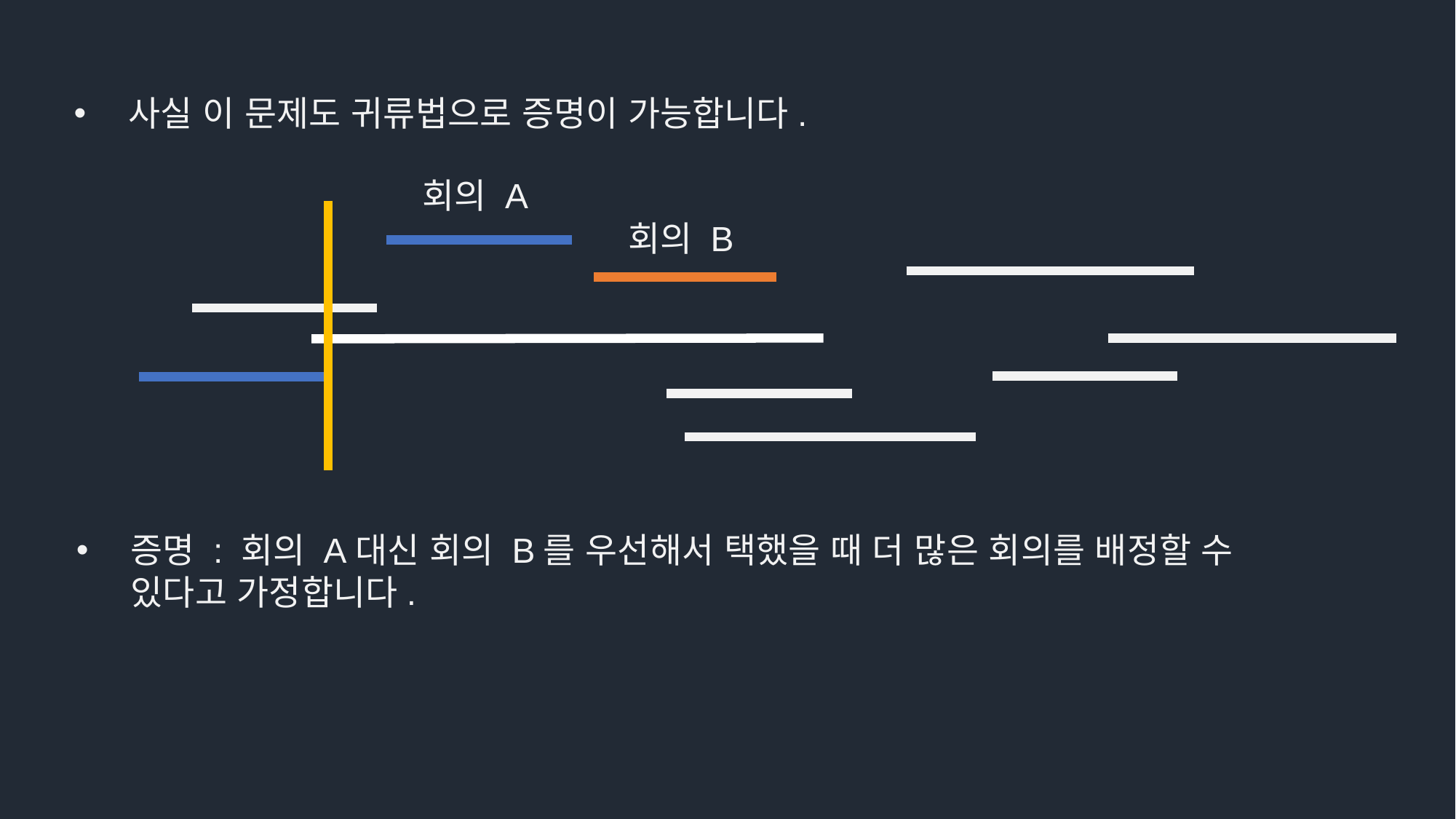

사실 이 문제도 귀류법으로 증명이 가능합니다.
회의 A
회의 B
증명 : 회의 A대신 회의 B를 우선해서 택했을 때 더 많은 회의를 배정할 수 있다고 가정합니다.